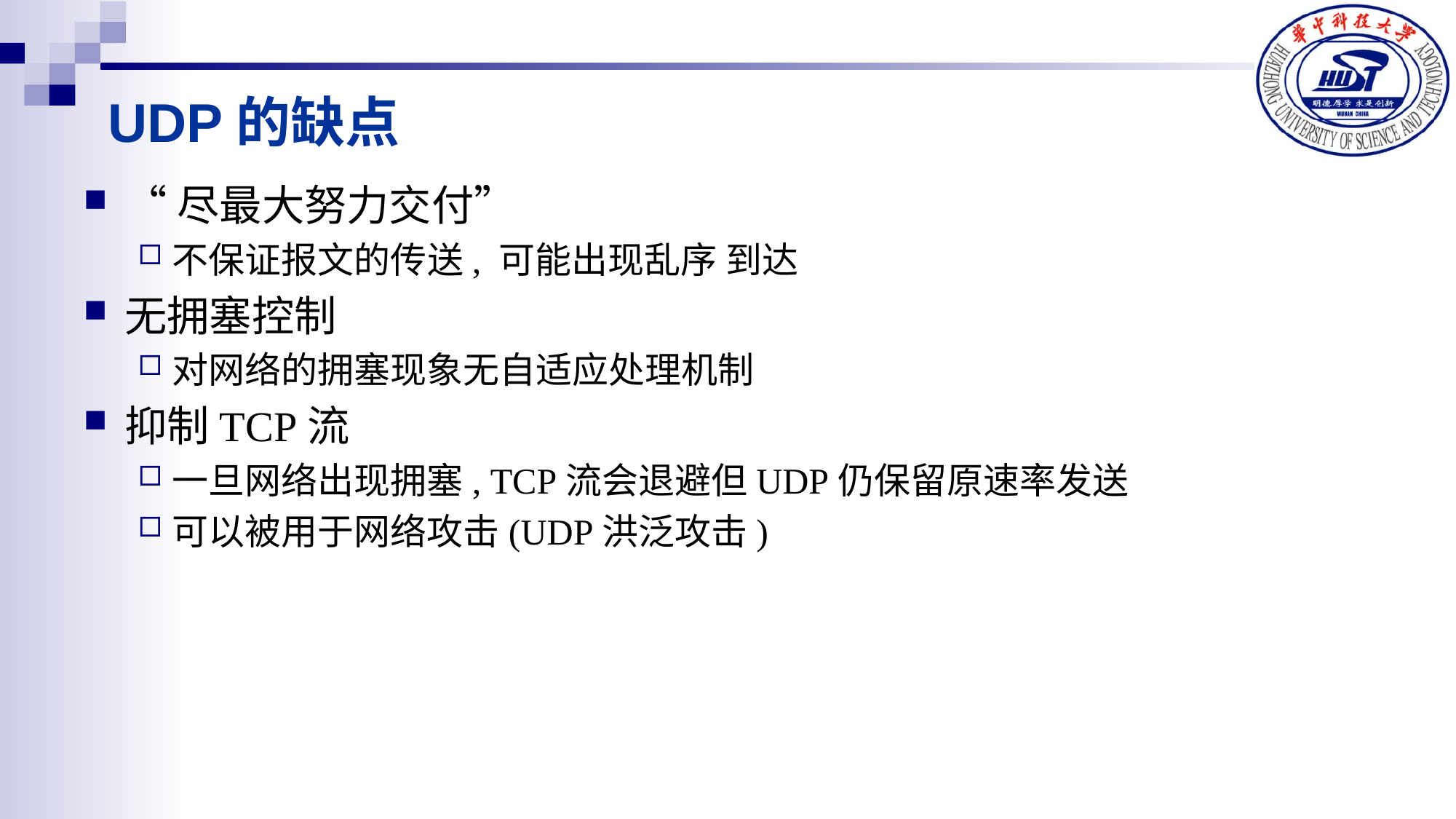

# UDP的缺点
“尽最大努力交付”
不保证报文的传送, 可能出现乱序 到达
无拥塞控制
对网络的拥塞现象无自适应处理机制
抑制TCP流
一旦网络出现拥塞, TCP流会退避但UDP仍保留原速率发送
可以被用于网络攻击(UDP洪泛攻击)